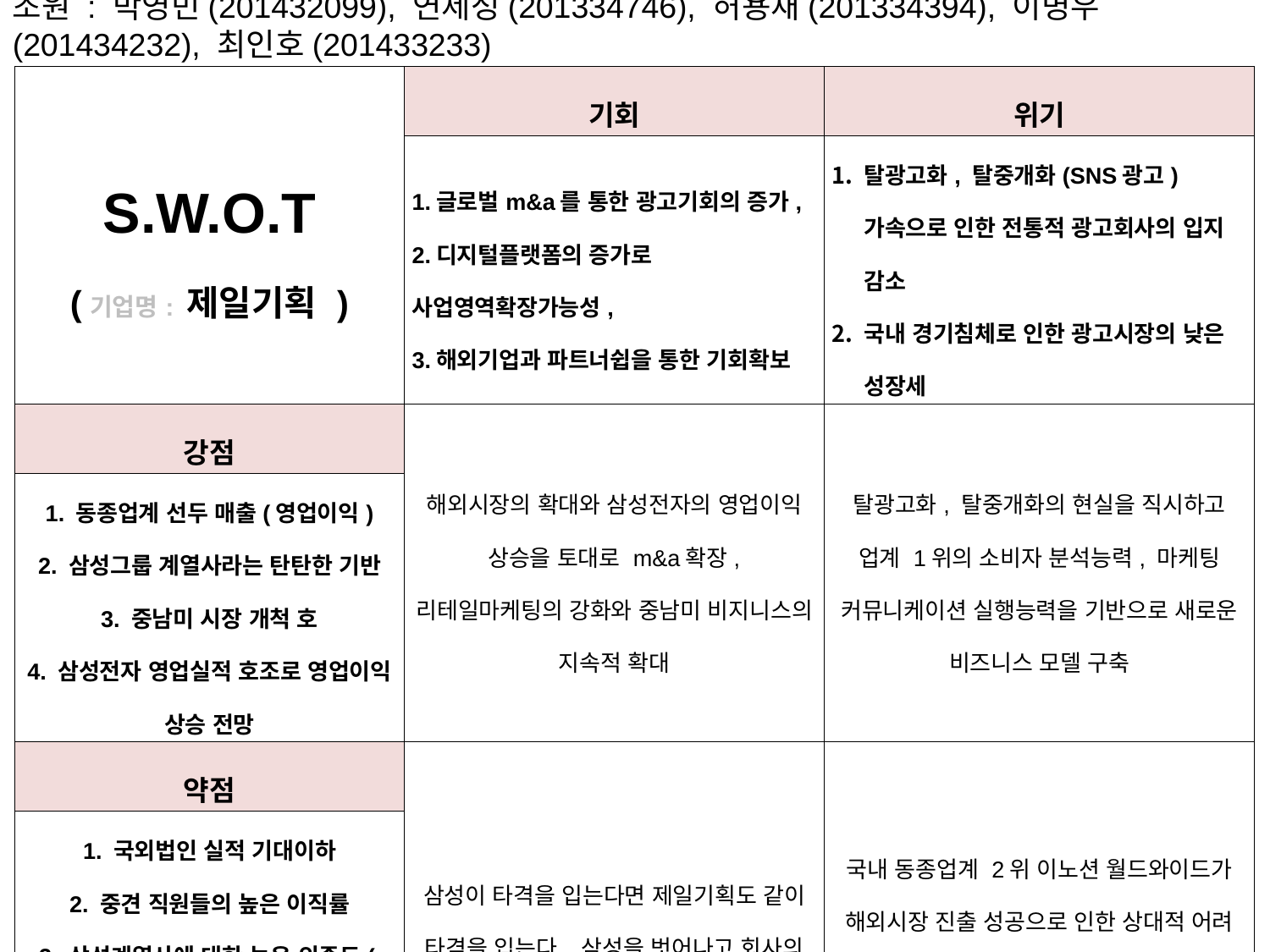

조원 : 박영민(201432099), 연제성(201334746), 허용재(201334394), 이병우(201434232), 최인호(201433233)
| S.W.O.T (기업명: 제일기획 ) | 기회 | 위기 |
| --- | --- | --- |
|  | 1.글로벌m&a를 통한 광고기회의 증가, 2.디지털플랫폼의 증가로 사업영역확장가능성, 3.해외기업과 파트너쉽을 통한 기회확보 | 탈광고화, 탈중개화(SNS광고)가속으로 인한 전통적 광고회사의 입지 감소 국내 경기침체로 인한 광고시장의 낮은 성장세 |
| 강점 | 해외시장의 확대와 삼성전자의 영업이익 상승을 토대로 m&a확장, 리테일마케팅의 강화와 중남미 비지니스의 지속적 확대 | 탈광고화, 탈중개화의 현실을 직시하고 업계 1위의 소비자 분석능력, 마케팅 커뮤니케이션 실행능력을 기반으로 새로운 비즈니스 모델 구축 |
| 1. 동종업계 선두 매출(영업이익) 2. 삼성그룹 계열사라는 탄탄한 기반 3. 중남미 시장 개척 호 4. 삼성전자 영업실적 호조로 영업이익 상승 전망 |  |  |
| 약점 | 삼성이 타격을 입는다면 제일기획도 같이 타격을 입는다. 삼성을 벗어나고 회사의 안정을 위해서 사업의 다각화가 필요 | 국내 동종업계 2위 이노션 월드와이드가 해외시장 진출 성공으로 인한 상대적 어려움, 매체 다양화 부재, 경쟁사의 콘텐츠 사업 진출에 대한 대응전략 필요 |
| 1. 국외법인 실적 기대이하 2. 중견 직원들의 높은 이직률 3. 삼성계열사에 대한 높은 의존도(삼성의 국내외 광고와 마케팅 전략에 따라 제일기획의 실적이 요동치는 구조적 한계) |  |  |